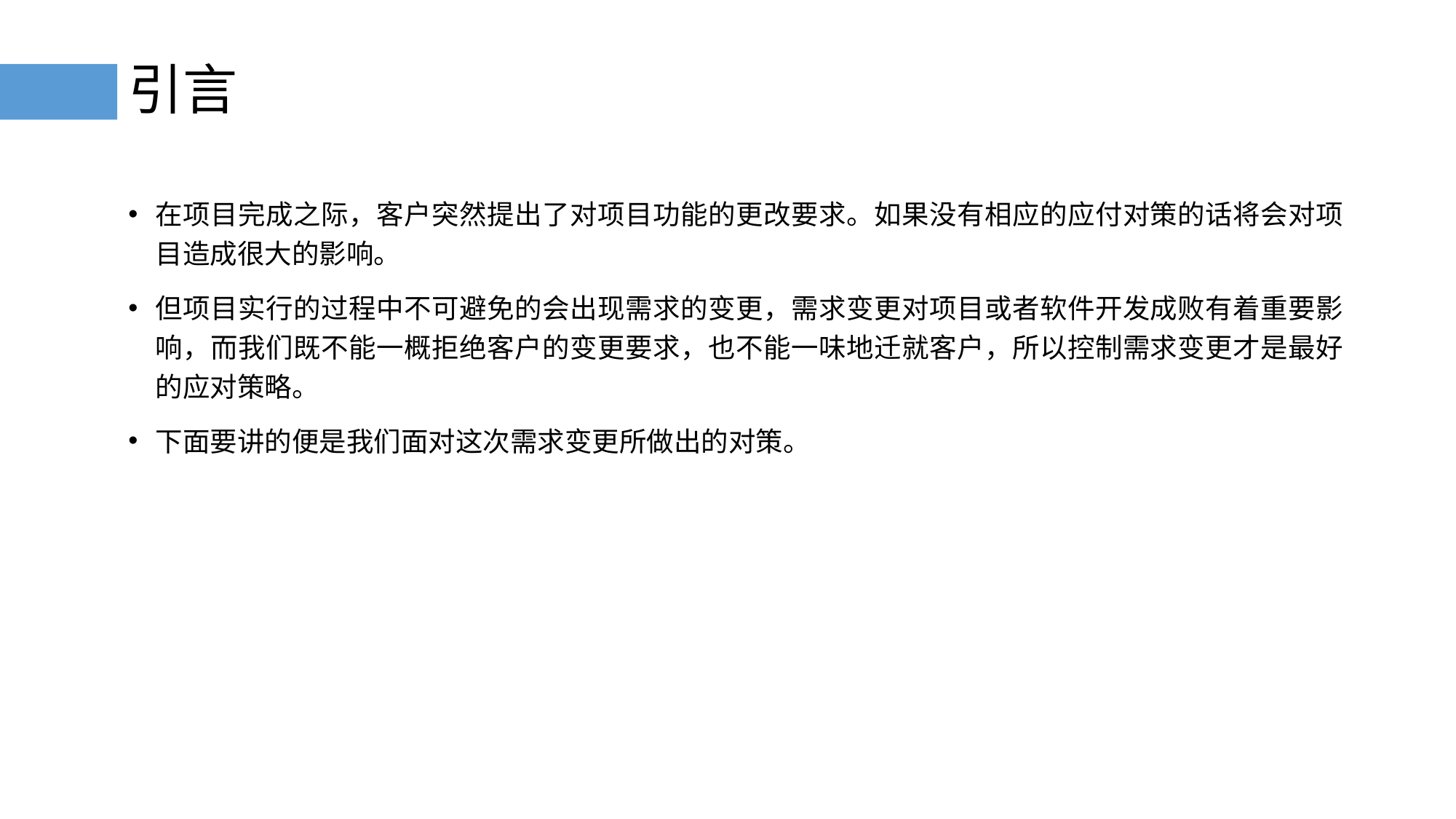

# 引言
在项目完成之际，客户突然提出了对项目功能的更改要求。如果没有相应的应付对策的话将会对项目造成很大的影响。
但项目实行的过程中不可避免的会出现需求的变更，需求变更对项目或者软件开发成败有着重要影响，而我们既不能一概拒绝客户的变更要求，也不能一味地迁就客户，所以控制需求变更才是最好的应对策略。
下面要讲的便是我们面对这次需求变更所做出的对策。